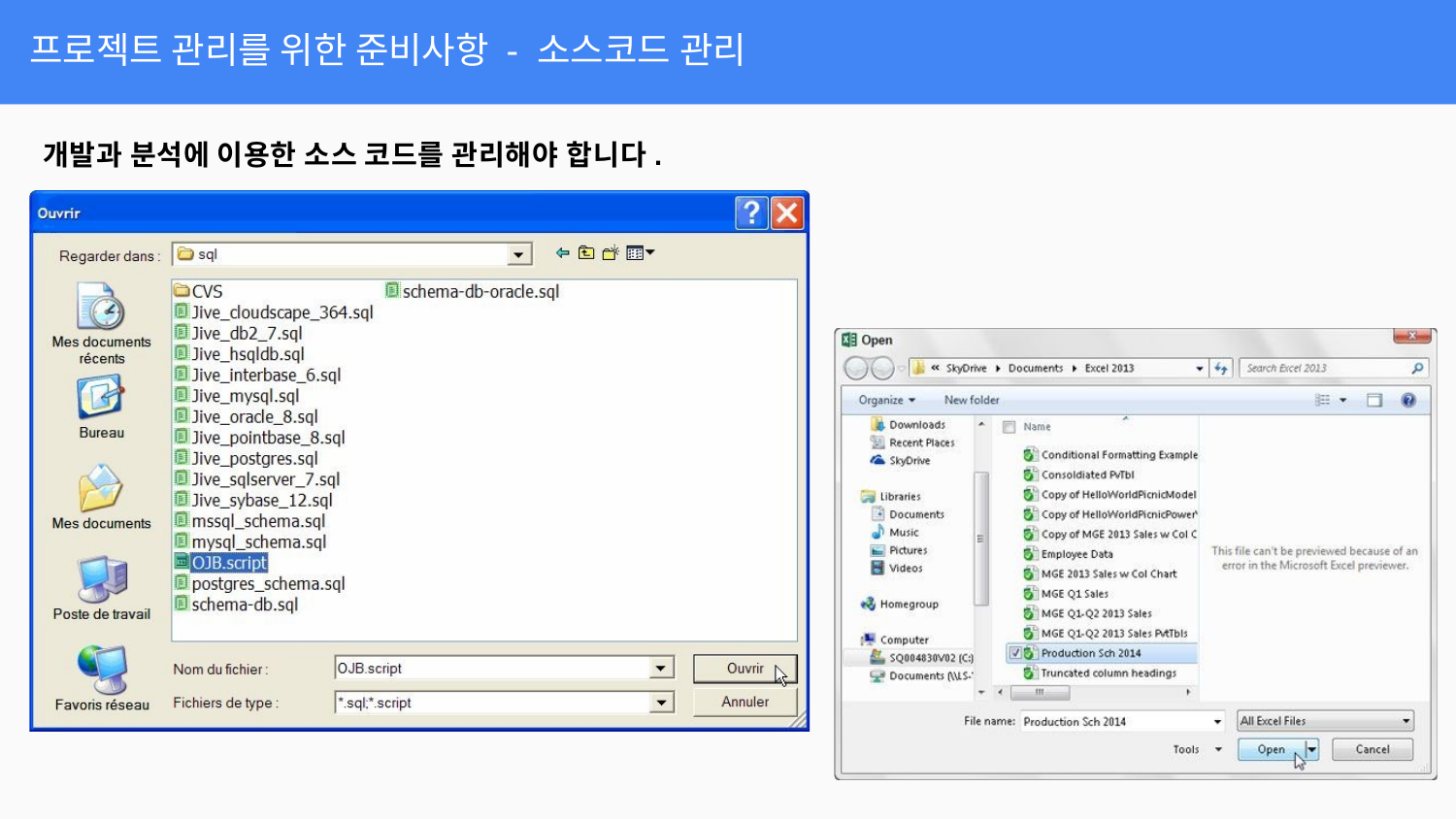

프로젝트 관리를 위한 준비사항 - 소스코드 관리
개발과 분석에 이용한 소스 코드를 관리해야 합니다.